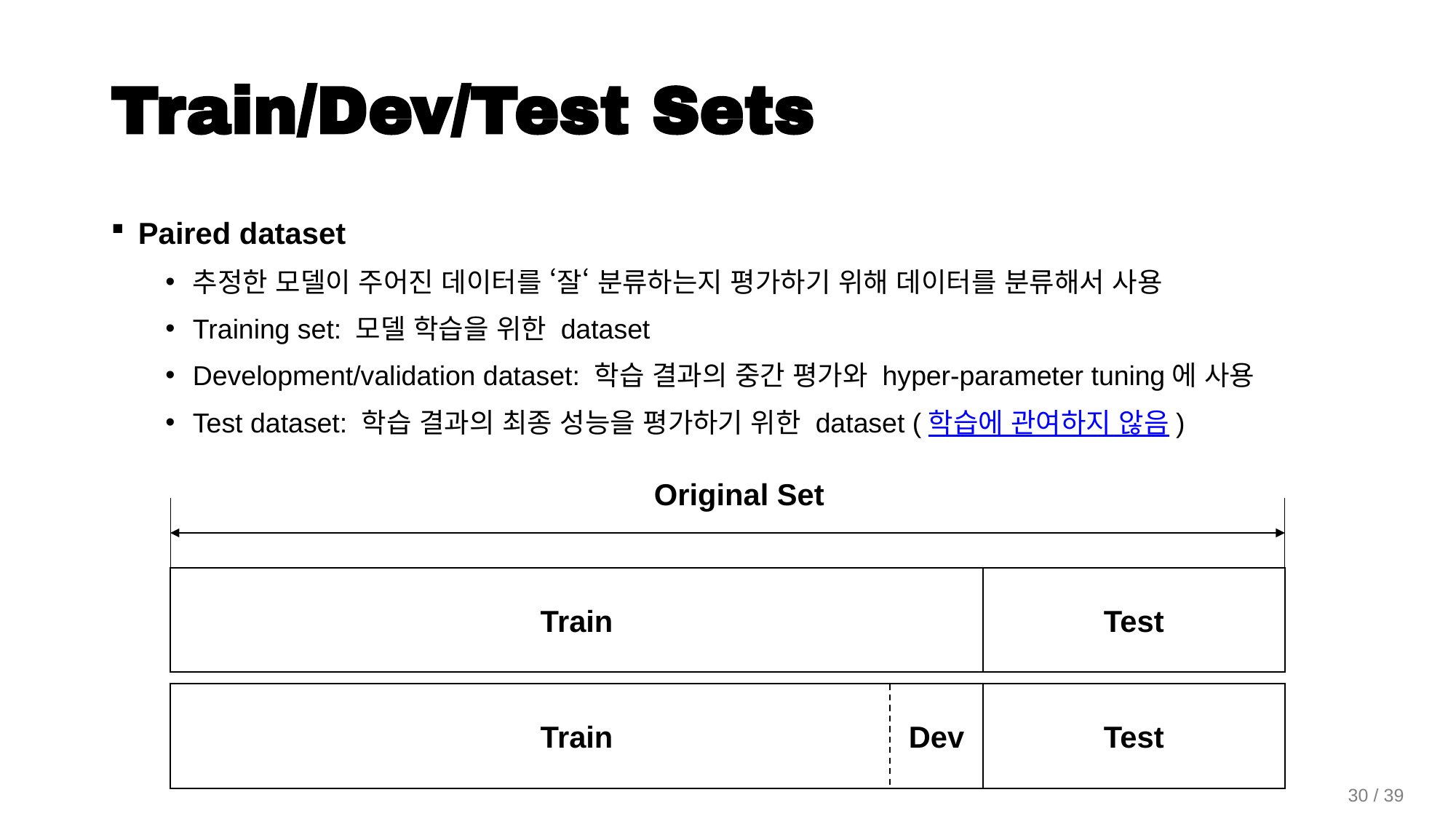

Train/Dev/Test Sets
Paired dataset
추정한 모델이 주어진 데이터를 ‘잘‘ 분류하는지 평가하기 위해 데이터를 분류해서 사용
Training set: 모델 학습을 위한 dataset
Development/validation dataset: 학습 결과의 중간 평가와 hyper-parameter tuning에 사용
Test dataset: 학습 결과의 최종 성능을 평가하기 위한 dataset (학습에 관여하지 않음)
Original Set
Train
Test
Train
Dev
Test